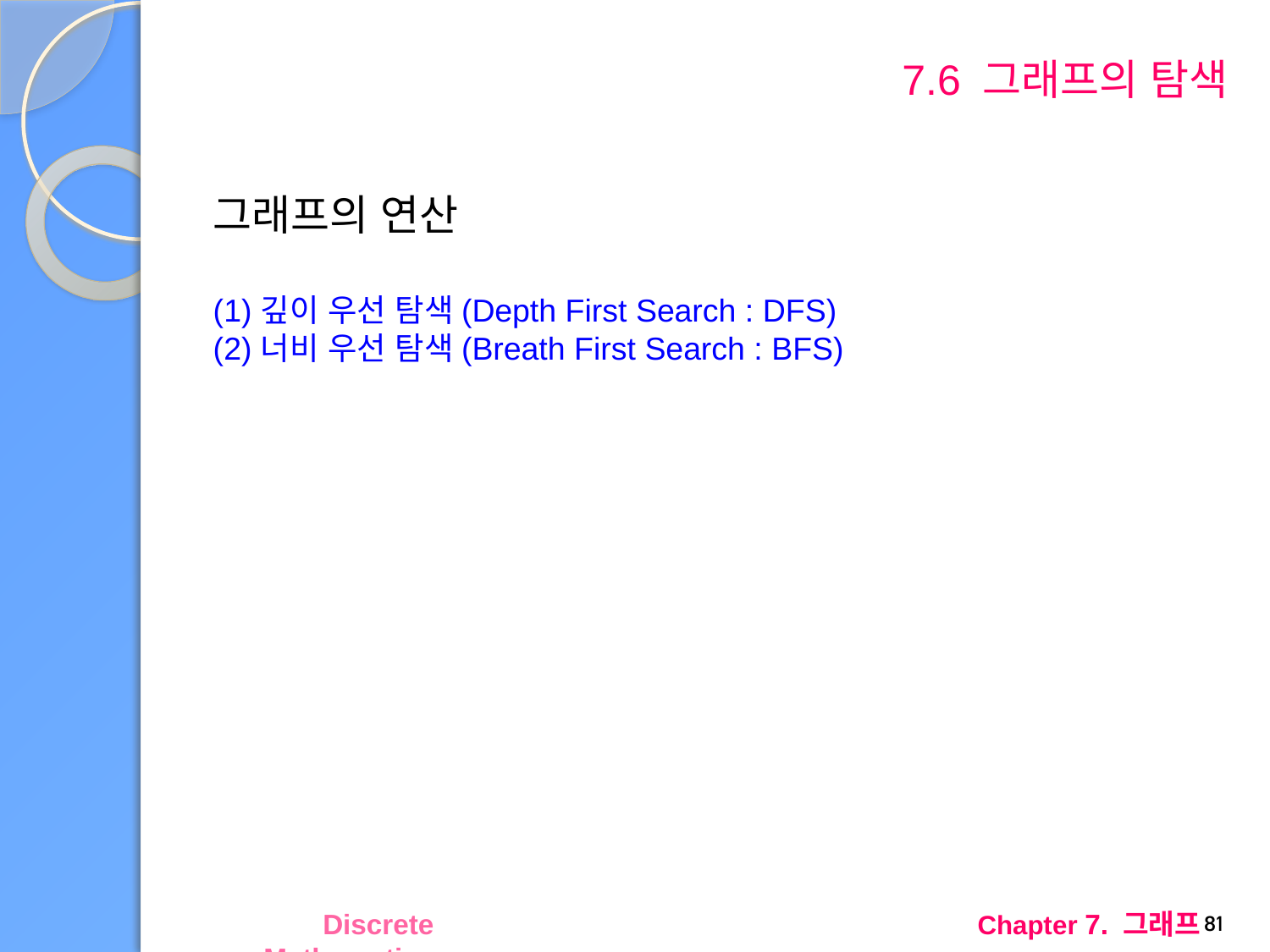

# 7.6 그래프의 탐색
그래프의 연산

깊이 우선 탐색(Depth First Search : DFS)
너비 우선 탐색(Breath First Search : BFS)

Discrete Mathematics
Chapter 7. 그래프
81